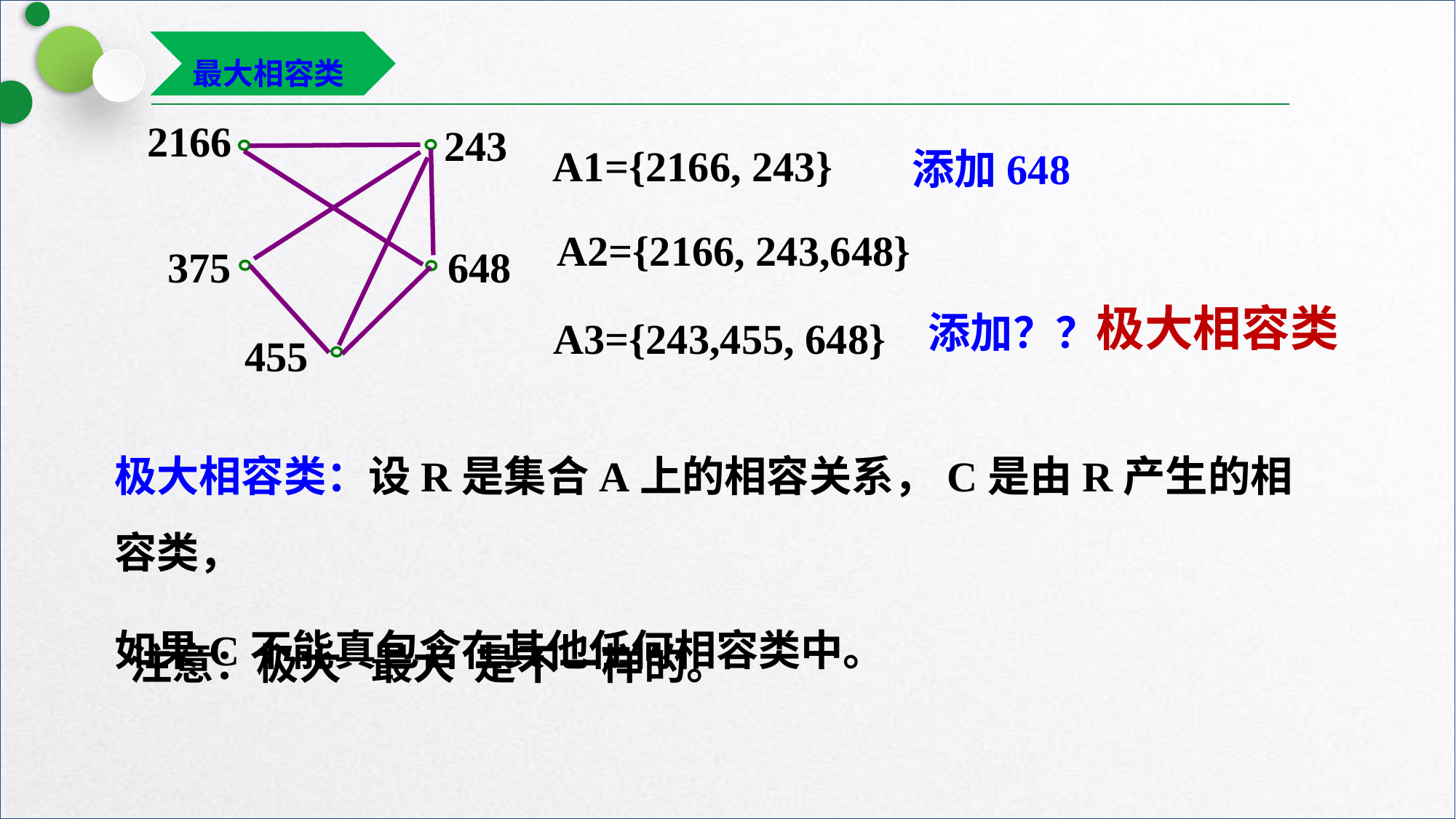

最大相容类
A1={2166, 243}
2166
243

375
648
455
添加648
A2={2166, 243,648}
极大相容类
添加？？
A3={243,455, 648}
极大相容类：设R是集合A上的相容关系，C是由R产生的相容类，
如果C不能真包含在其他任何相容类中。
注意：极大   最大  是不一样的。